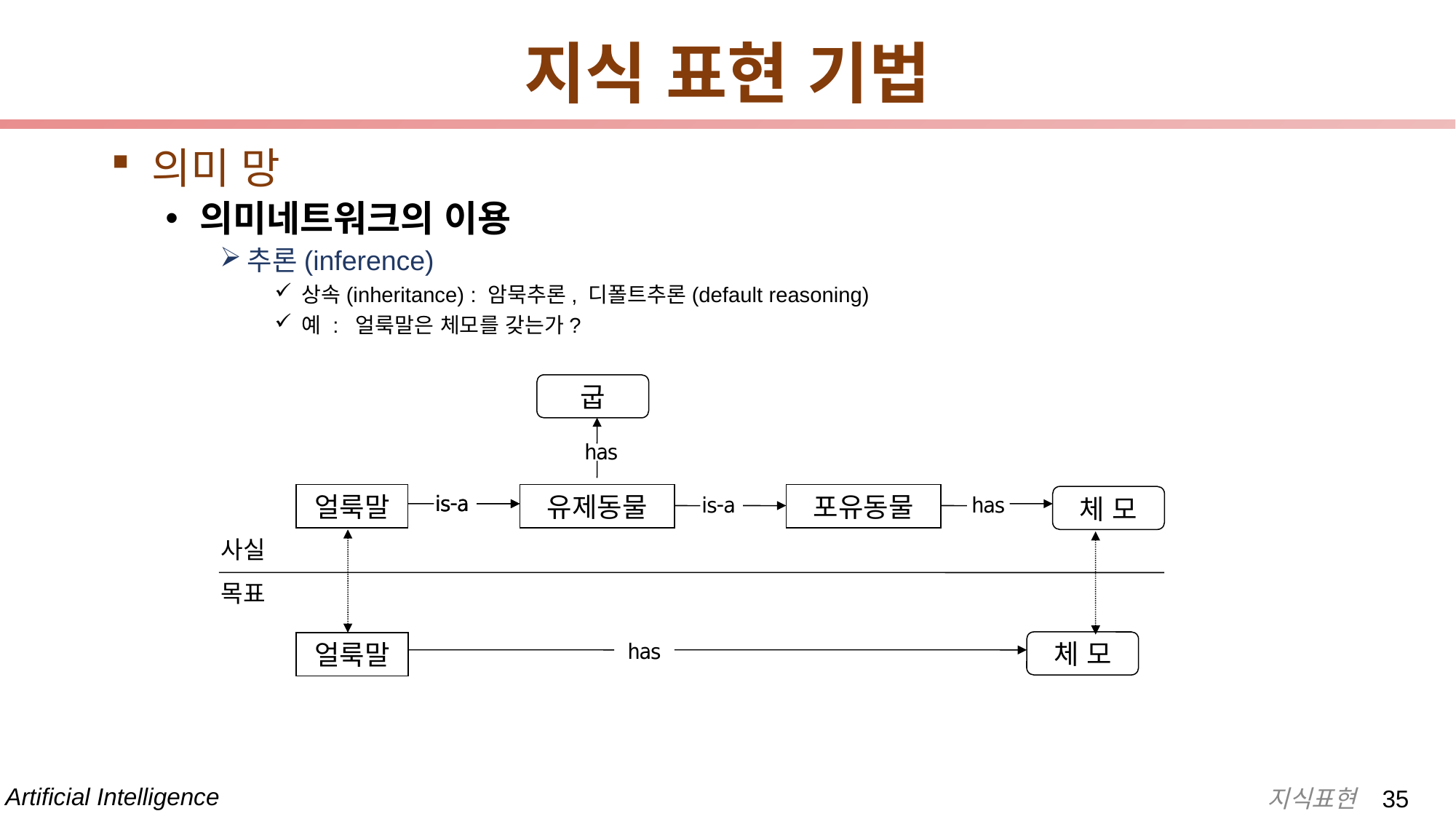

# 지식 표현 기법
의미 망
의미네트워크의 이용
추론(inference)
상속(inheritance) : 암묵추론, 디폴트추론(default reasoning)
예 :  얼룩말은 체모를 갖는가?

굽

has

얼룩말
is-a
is-a
유제동물
포유동물
is-a
has

체 모

사실

목표

체 모
얼룩말
has